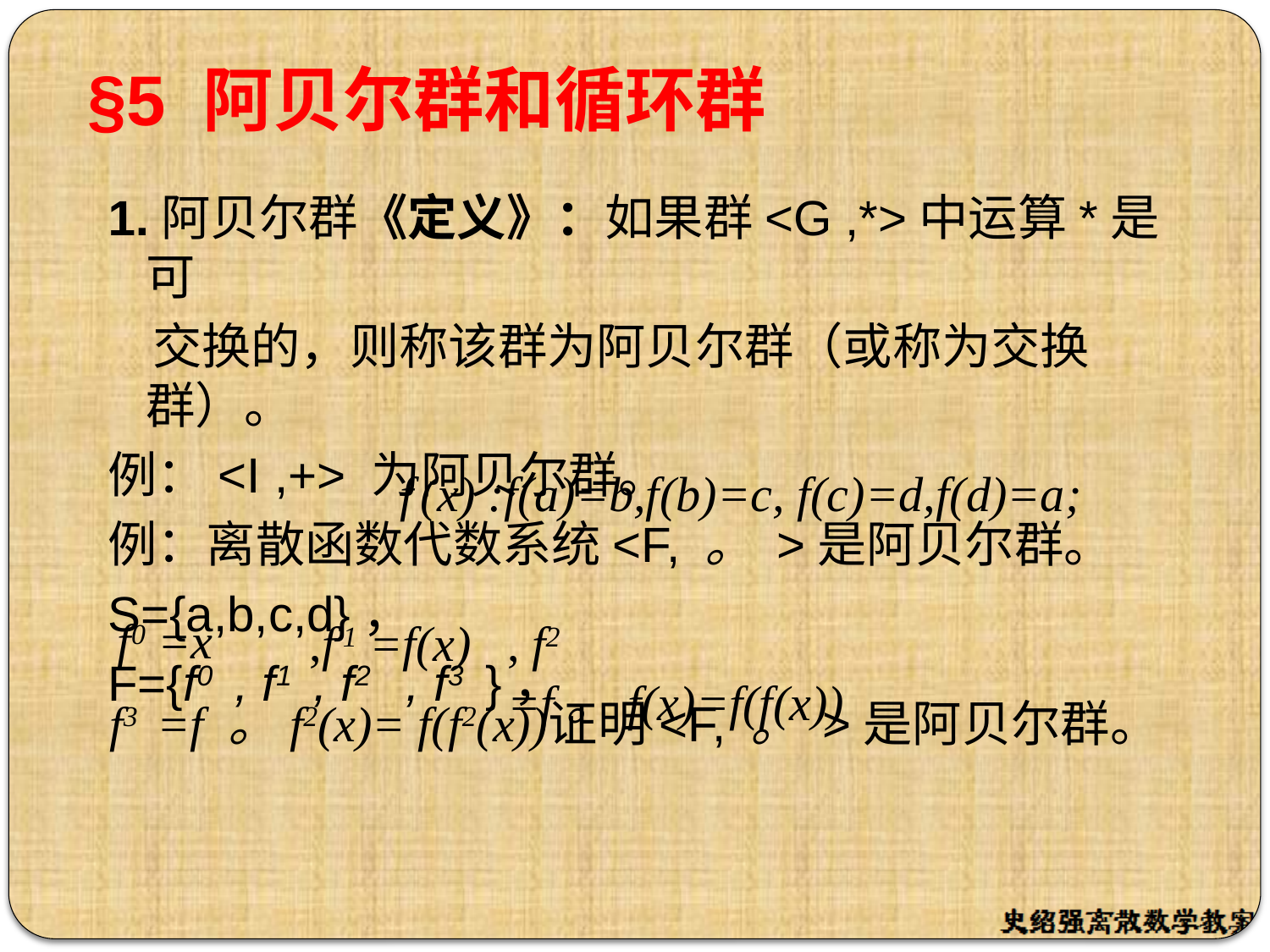

# §5 阿贝尔群和循环群
1.阿贝尔群《定义》：如果群<G ,*>中运算*是可
   交换的，则称该群为阿贝尔群（或称为交换群）。
例：<I ,+> 为阿贝尔群。
例：离散函数代数系统<F, 。 >是阿贝尔群。
S={a,b,c,d}，
F={f0  , f1  , f2   , f3  }，
 f (x) :f(a)=b,f(b)=c, f(c)=d,f(d)=a;
f0 =x
 ,f 1 =f(x)
, f2  =f。f(x)=f(f(x))
 f3  =f 。f2(x)= f(f2(x))
证明<F, 。 >是阿贝尔群。